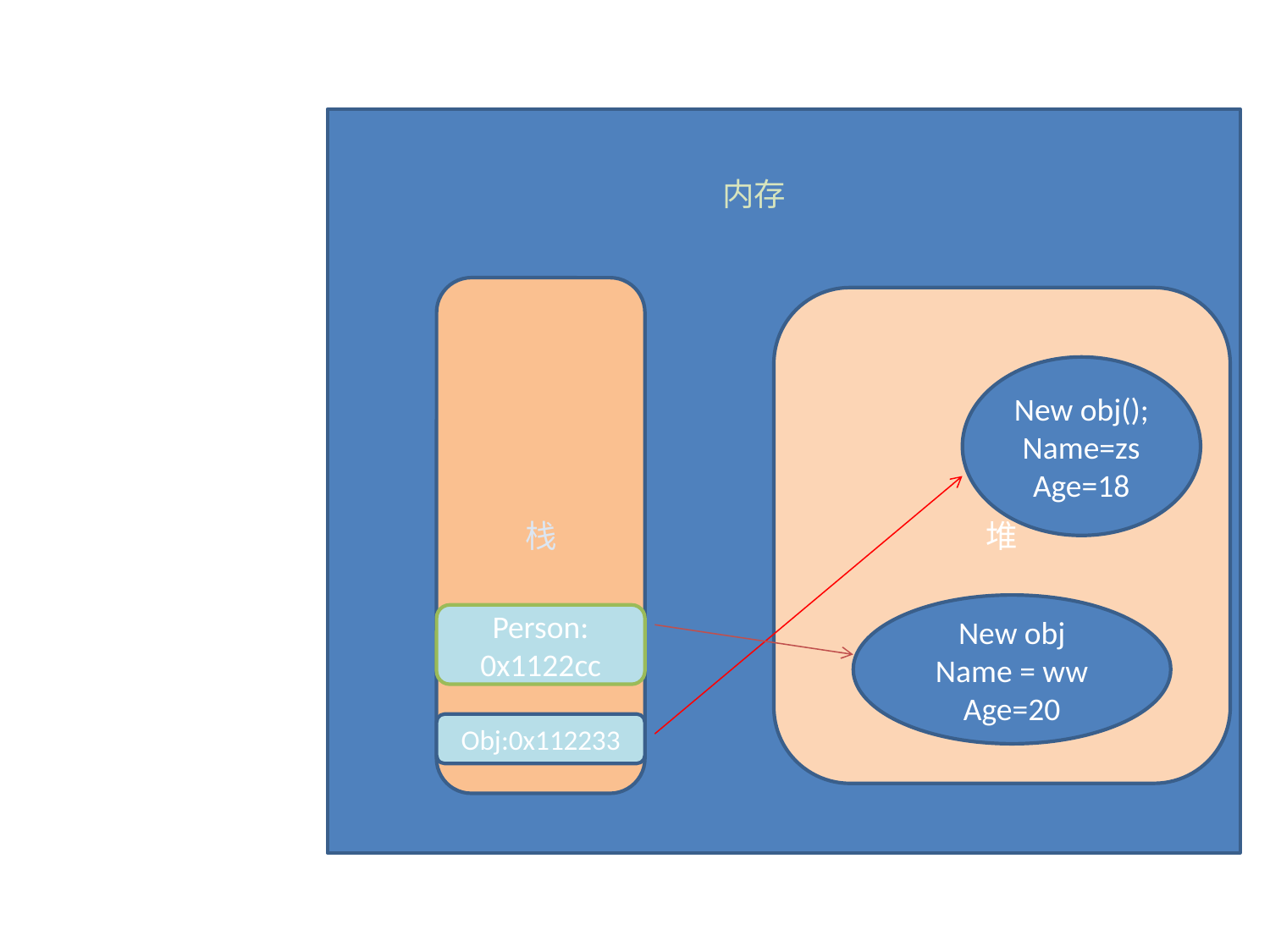

内存
栈
堆
New obj();
Name=zs
Age=18
New obj
Name = ww
Age=20
Person:
0x1122cc
Obj:0x112233